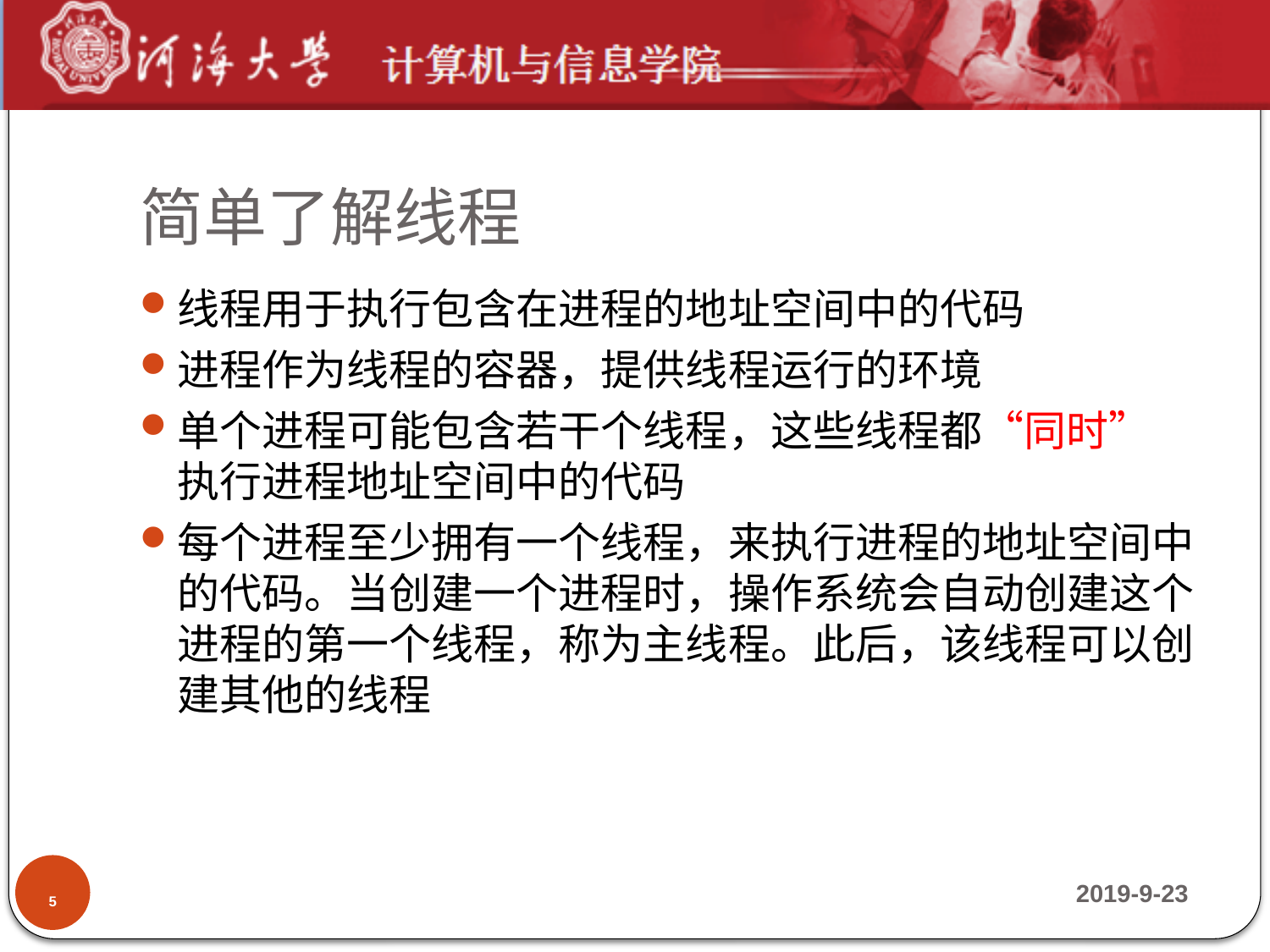

# 简单了解线程
线程用于执行包含在进程的地址空间中的代码
进程作为线程的容器，提供线程运行的环境
单个进程可能包含若干个线程，这些线程都“同时” 执行进程地址空间中的代码
每个进程至少拥有一个线程，来执行进程的地址空间中的代码。当创建一个进程时，操作系统会自动创建这个进程的第一个线程，称为主线程。此后，该线程可以创建其他的线程

5
2019-9-23